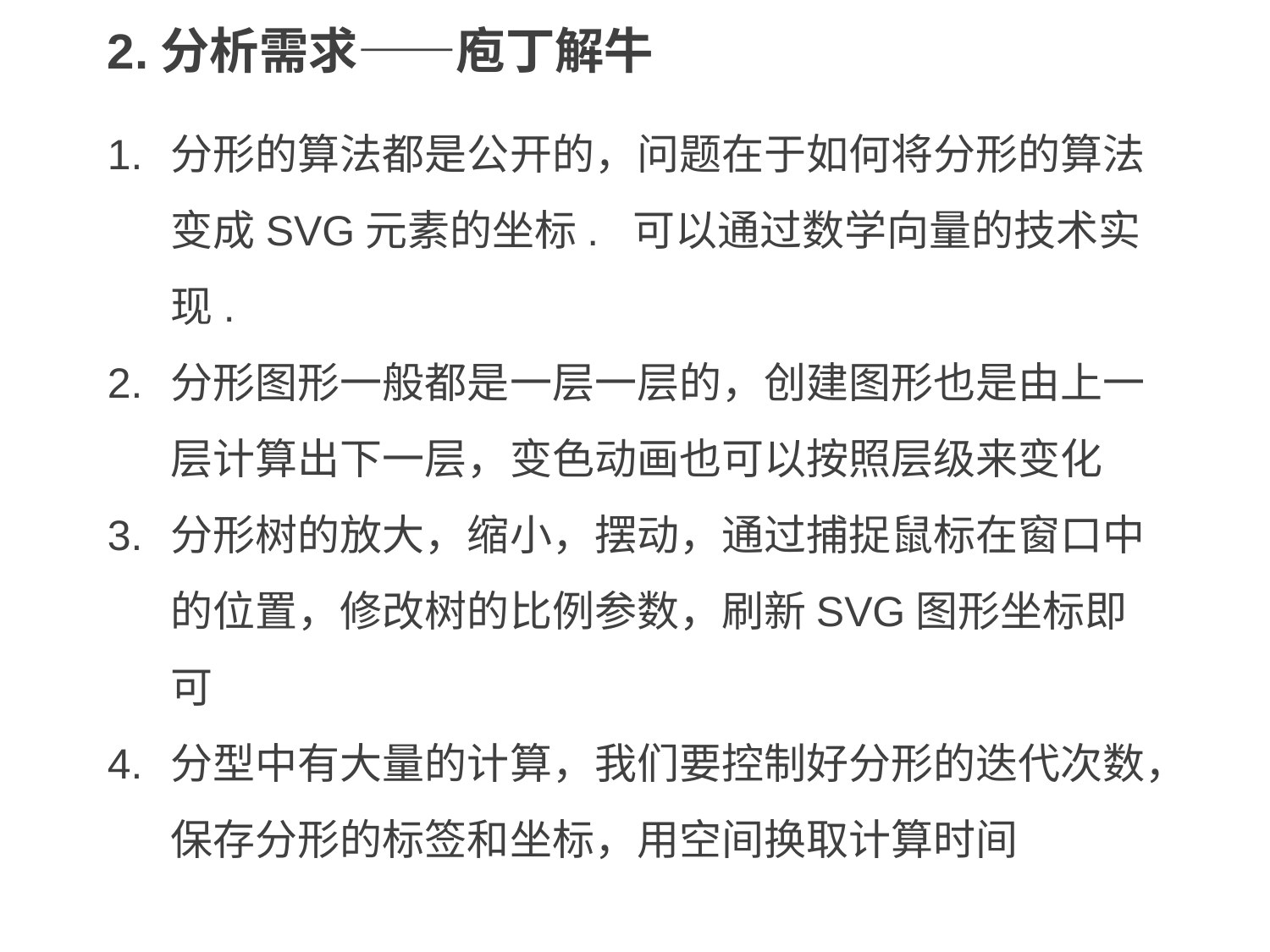

2.分析需求——庖丁解牛
分形的算法都是公开的，问题在于如何将分形的算法变成SVG元素的坐标.  可以通过数学向量的技术实现.
分形图形一般都是一层一层的，创建图形也是由上一层计算出下一层，变色动画也可以按照层级来变化
分形树的放大，缩小，摆动，通过捕捉鼠标在窗口中的位置，修改树的比例参数，刷新SVG图形坐标即可
分型中有大量的计算，我们要控制好分形的迭代次数，保存分形的标签和坐标，用空间换取计算时间